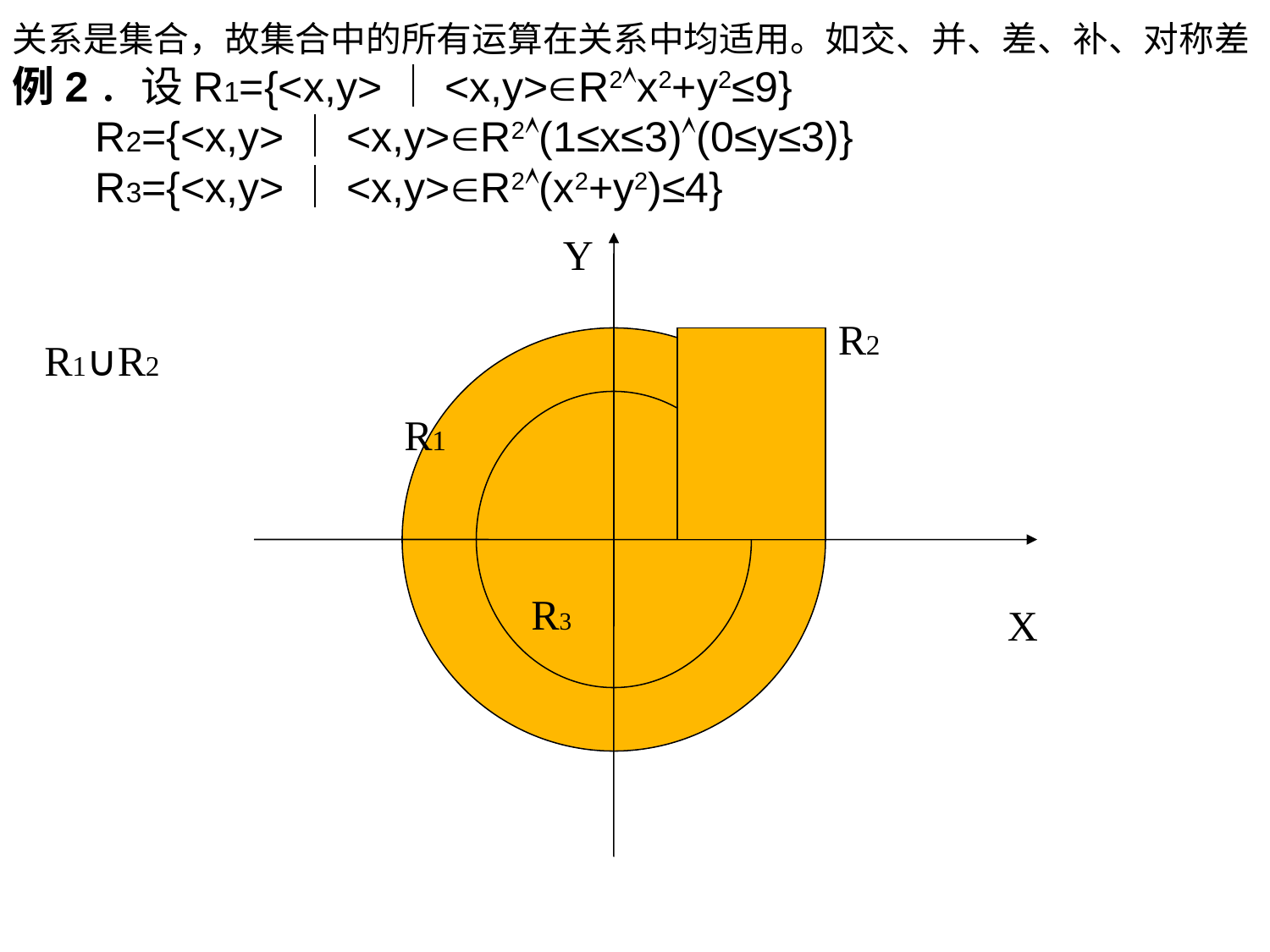

关系是集合，故集合中的所有运算在关系中均适用。如交、并、差、补、对称差
例2．设R1={<x,y>｜<x,y>∈R2∧x2+y2≤9}
       R2={<x,y>｜<x,y>∈R2∧(1≤x≤3)∧(0≤y≤3)}
       R3={<x,y>｜<x,y>∈R2∧(x2+y2)≤4}
Y

R2
R1∪R2

R1

R3
X